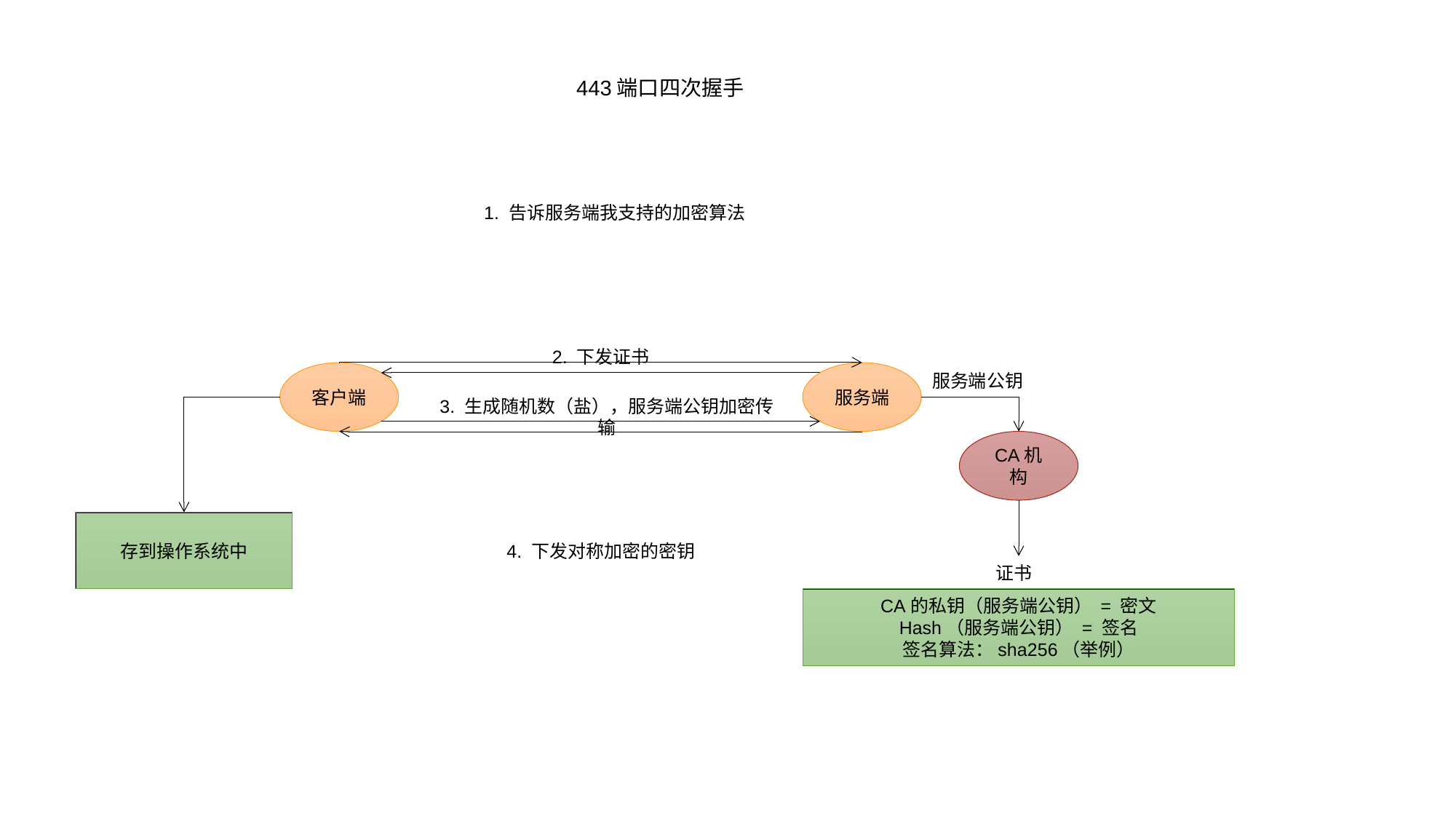

443端口四次握手
1. 告诉服务端我支持的加密算法
2. 下发证书
客户端
服务端
服务端公钥
3. 生成随机数（盐），服务端公钥加密传输
CA机构
存到操作系统中
4. 下发对称加密的密钥
证书
CA的私钥（服务端公钥） = 密文
Hash（服务端公钥） = 签名
签名算法：sha256（举例）